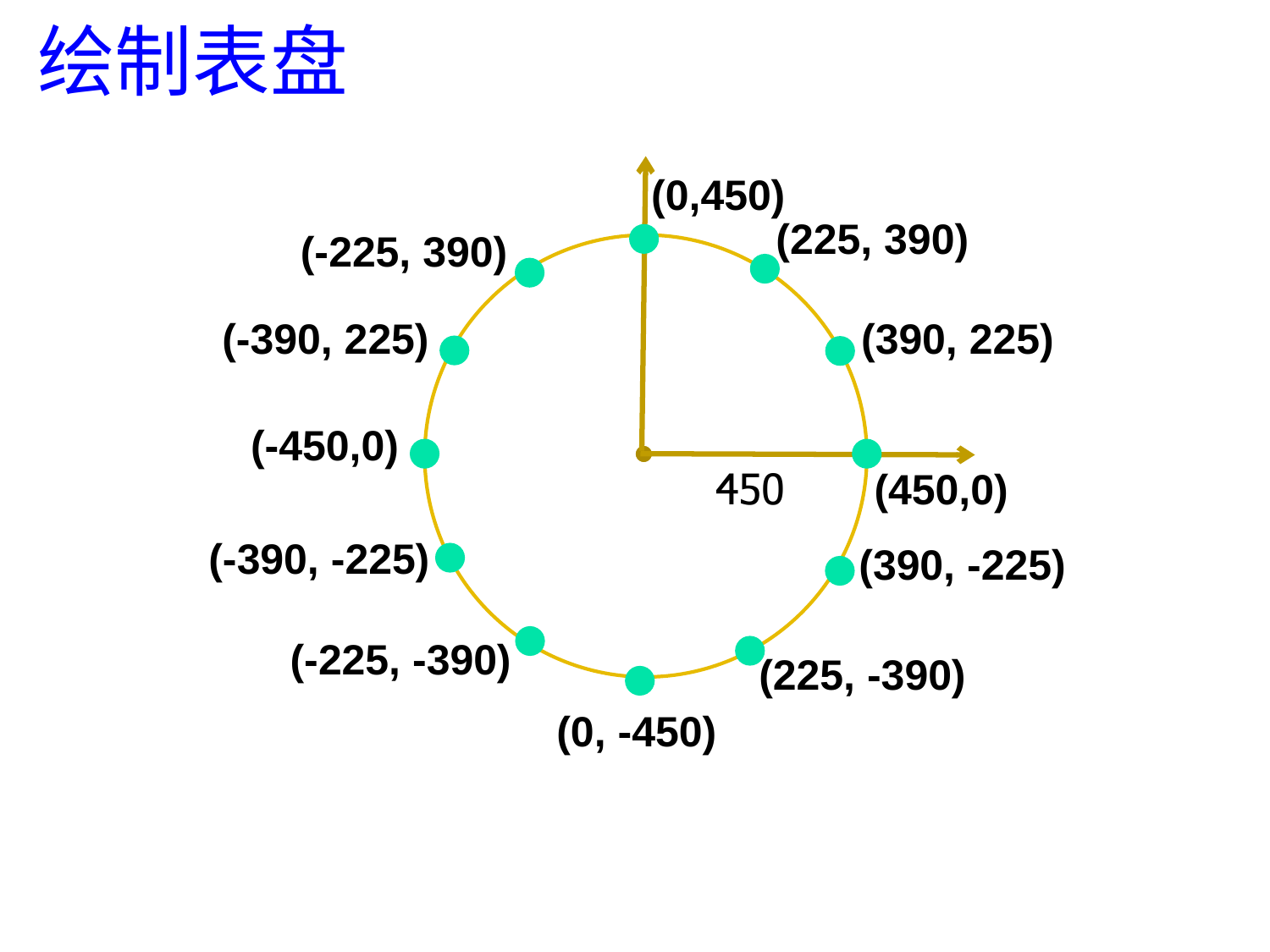

绘制表盘
(0,450)
(225, 390)
(-225, 390)

(-390, 225)
(390, 225)

(-450,0)

450
(450,0)
(-390, -225)
(390, -225)

(-225, -390)

(225, -390)

(0, -450)